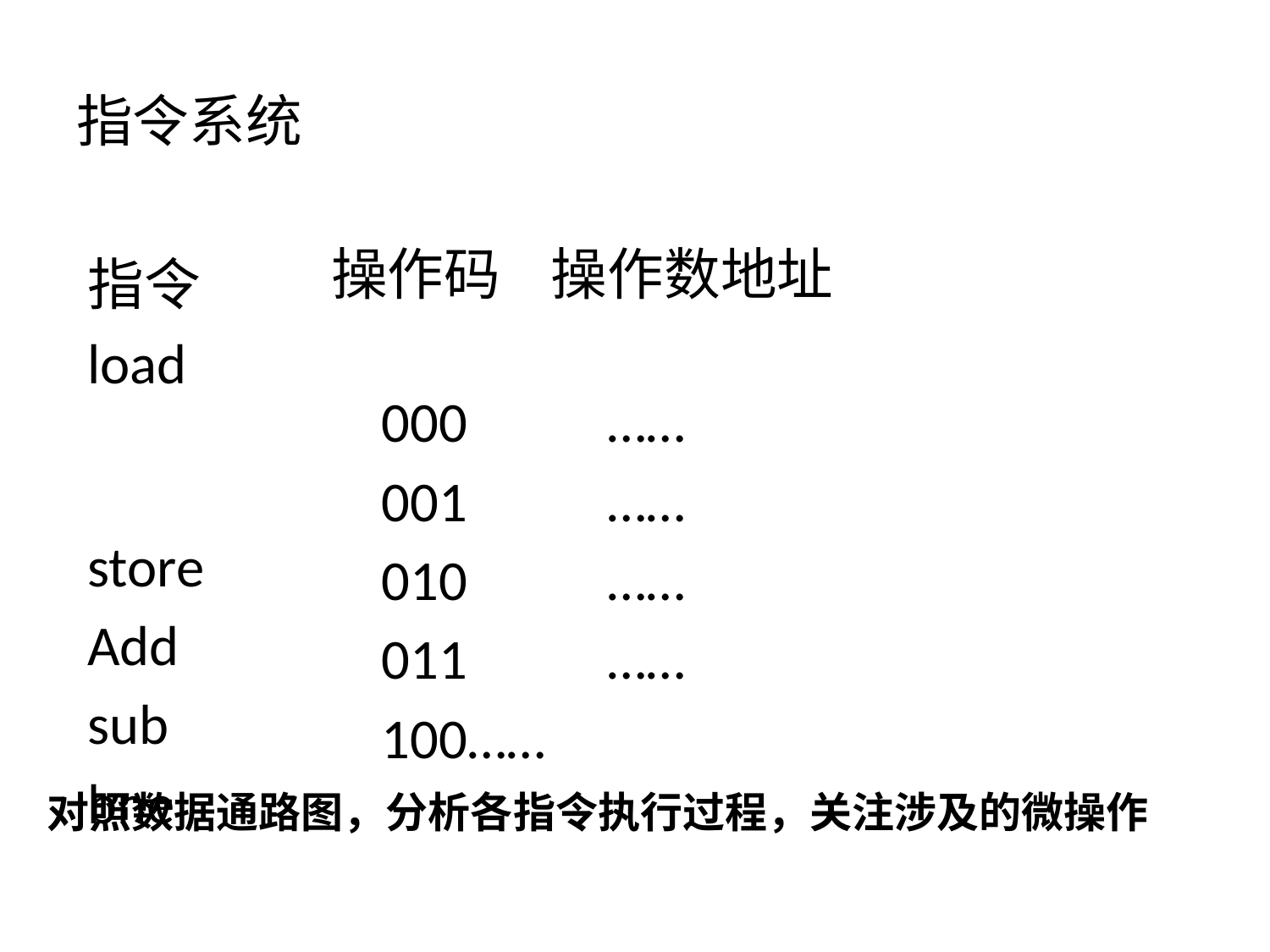

# 指令系统
操作码    操作数地址
000           ……
001           ……
010           ……
011           ……
……

指令
load                                  store
Add
sub
bne
对照数据通路图，分析各指令执行过程，关注涉及的微操作